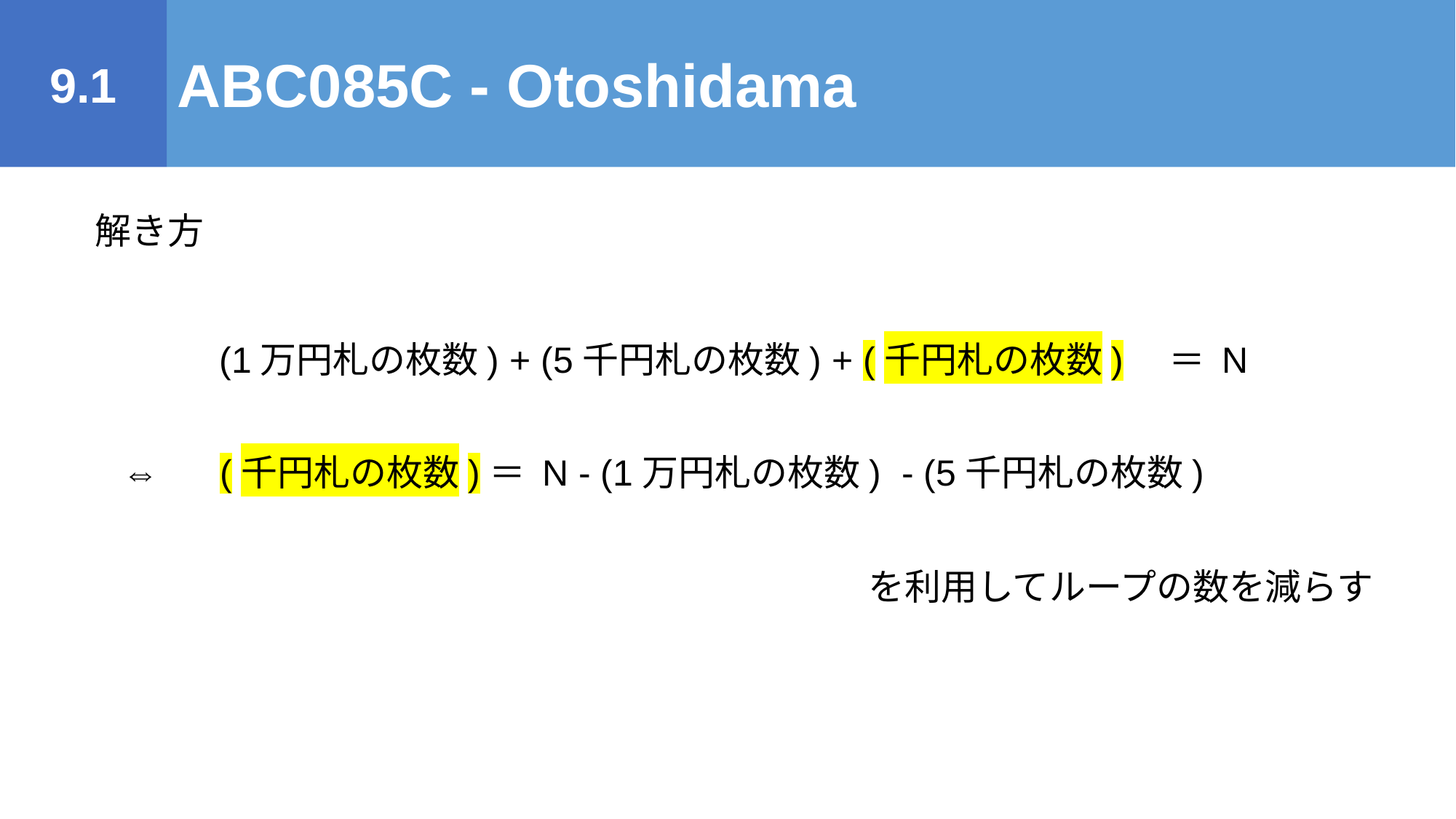

9.1
ABC085C - Otoshidama
解き方
(1万円札の枚数) + (5千円札の枚数) + (千円札の枚数)　＝ N
⇔      (千円札の枚数)＝ N - (1万円札の枚数)  - (5千円札の枚数)
を利用してループの数を減らす